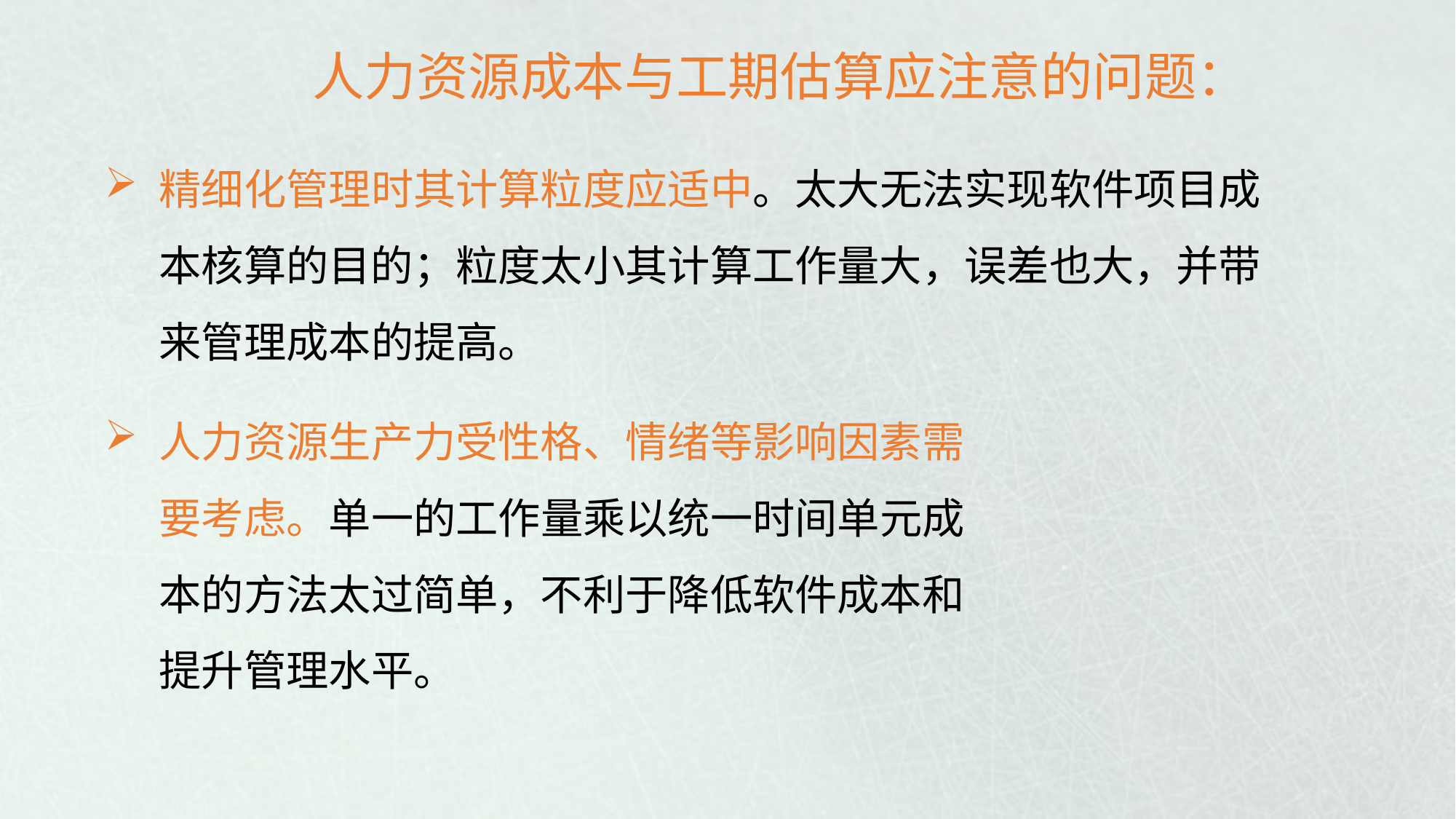

人力资源成本与工期估算应注意的问题：
精细化管理时其计算粒度应适中。太大无法实现软件项目成本核算的目的；粒度太小其计算工作量大，误差也大，并带来管理成本的提高。
人力资源生产力受性格、情绪等影响因素需要考虑。单一的工作量乘以统一时间单元成本的方法太过简单，不利于降低软件成本和提升管理水平。